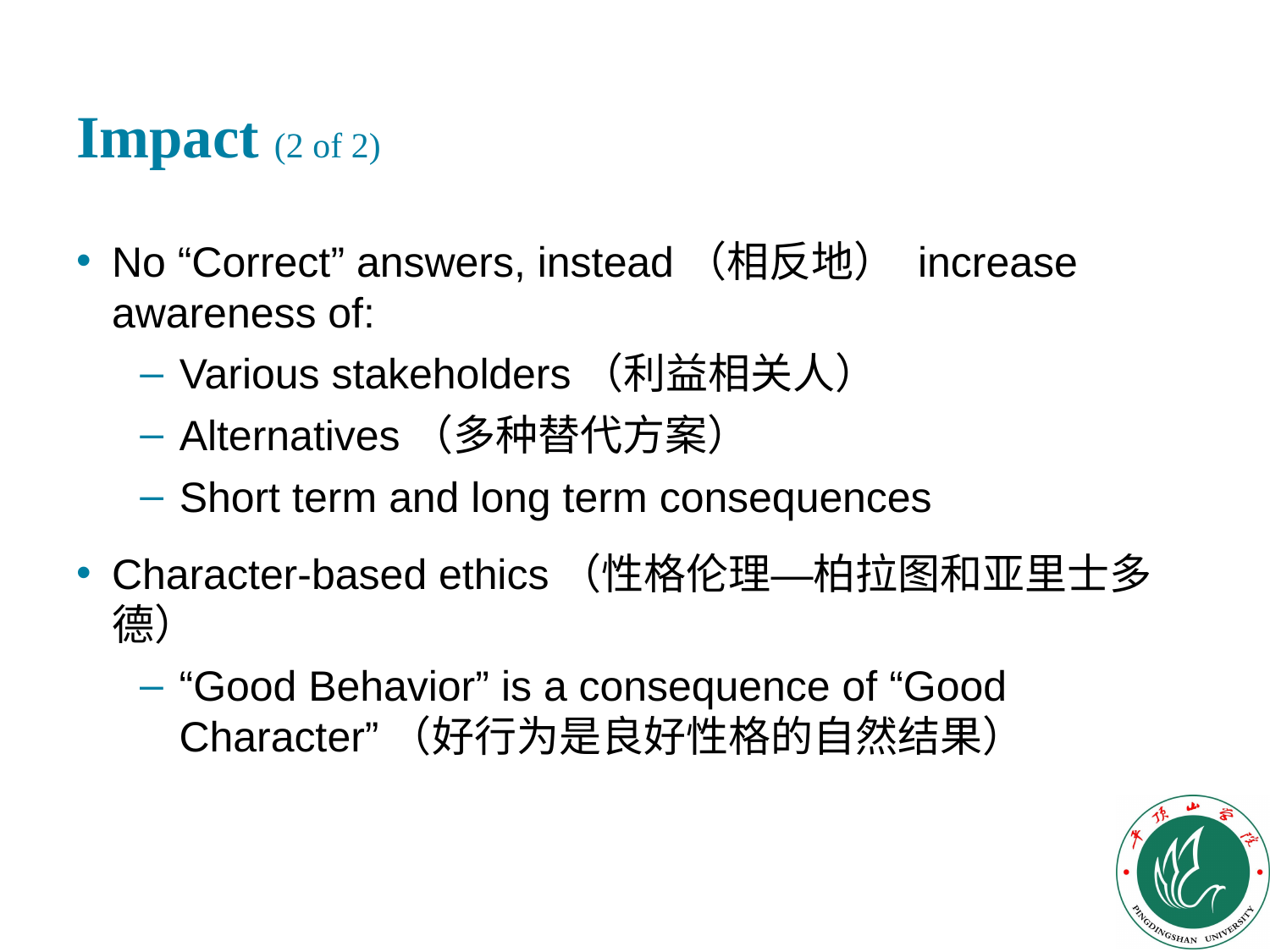

# Impact (2 of 2)
No “Correct” answers, instead（相反地） increase awareness of:
Various stakeholders（利益相关人）
Alternatives（多种替代方案）
Short term and long term consequences
Character-based ethics（性格伦理—柏拉图和亚里士多德）
“Good Behavior” is a consequence of “Good Character”（好行为是良好性格的自然结果）